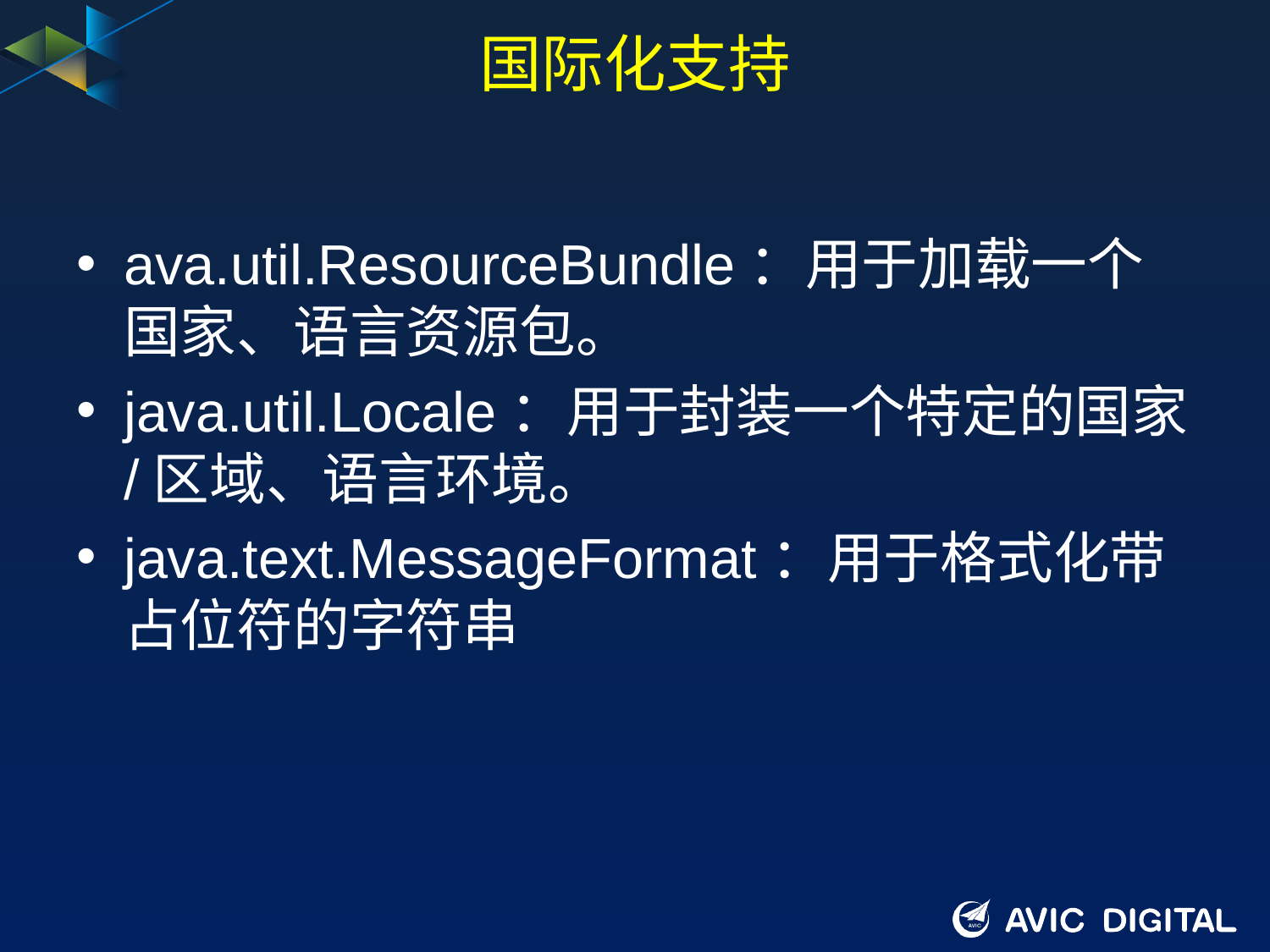

# 国际化支持
ava.util.ResourceBundle：用于加载一个国家、语言资源包。
java.util.Locale：用于封装一个特定的国家/区域、语言环境。
java.text.MessageFormat：用于格式化带占位符的字符串